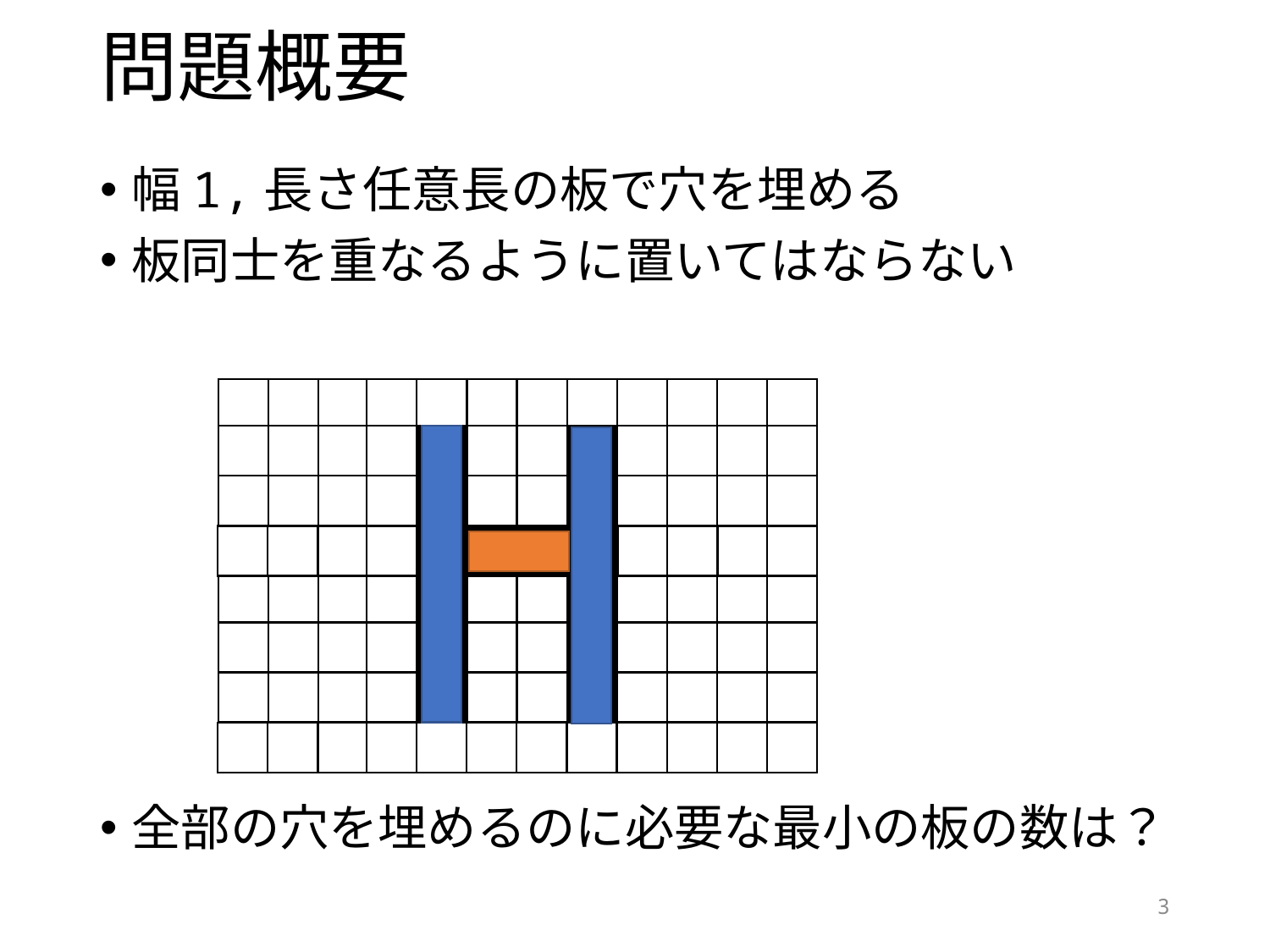

# 問題概要
幅1,長さ任意長の板で穴を埋める
板同士を重なるように置いてはならない

全部の穴を埋めるのに必要な最小の板の数は？

3